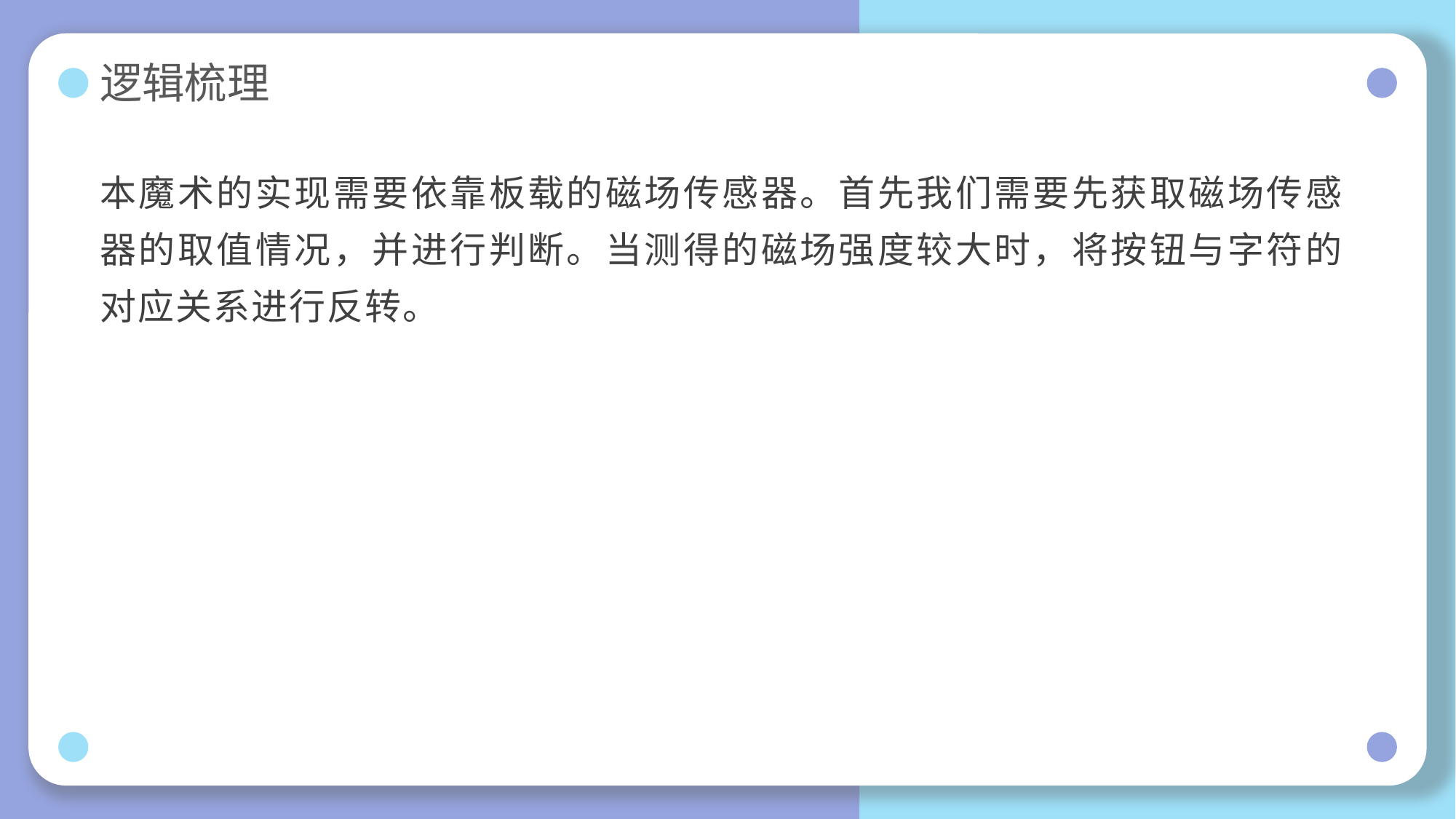

# 逻辑梳理
本魔术的实现需要依靠板载的磁场传感器。首先我们需要先获取磁场传感器的取值情况，并进行判断。当测得的磁场强度较大时，将按钮与字符的对应关系进行反转。